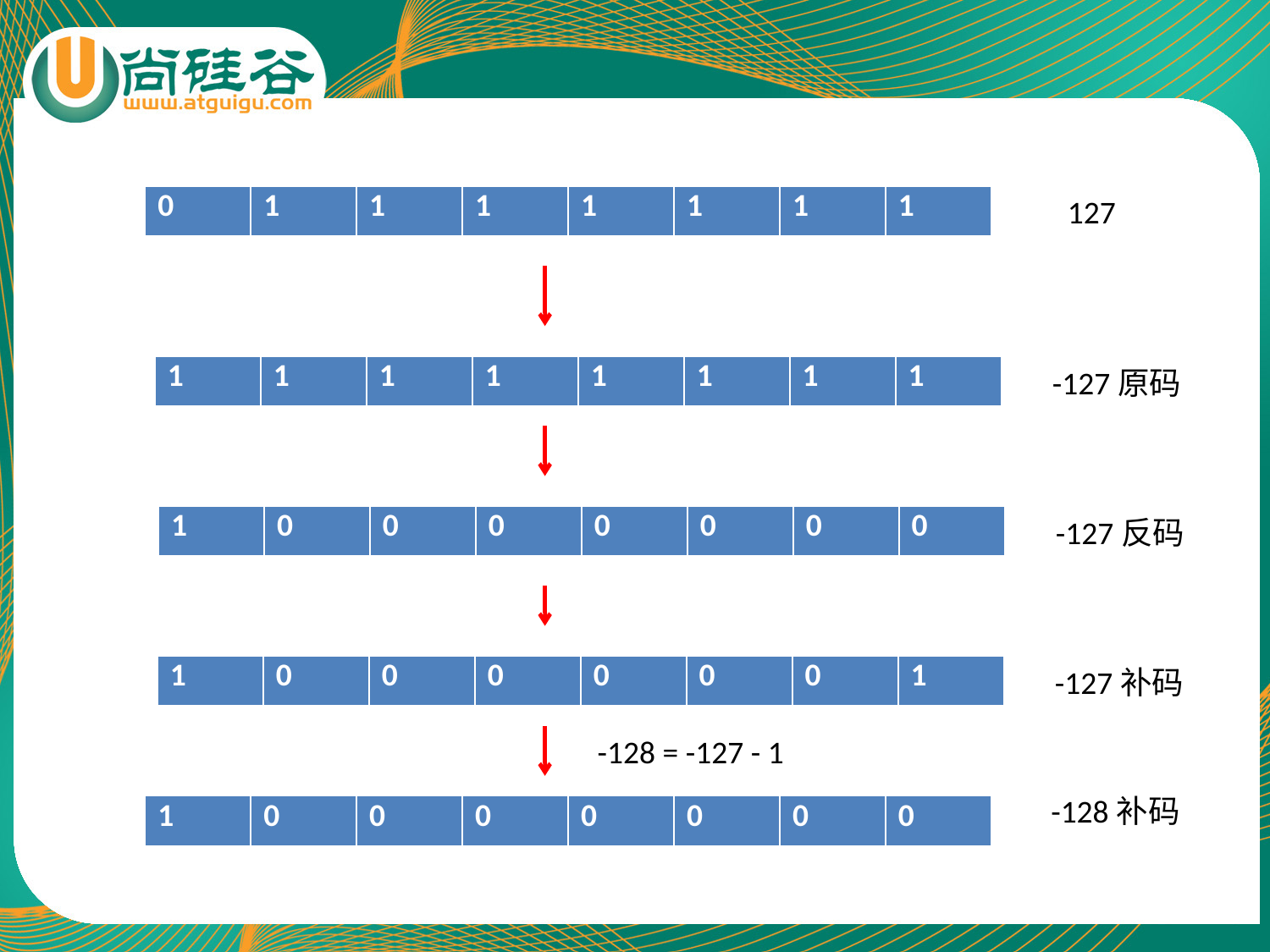

| 0 | 1 | 1 | 1 | 1 | 1 | 1 | 1 |
| --- | --- | --- | --- | --- | --- | --- | --- |
127
| 1 | 1 | 1 | 1 | 1 | 1 | 1 | 1 |
| --- | --- | --- | --- | --- | --- | --- | --- |
-127原码
| 1 | 0 | 0 | 0 | 0 | 0 | 0 | 0 |
| --- | --- | --- | --- | --- | --- | --- | --- |
-127反码
| 1 | 0 | 0 | 0 | 0 | 0 | 0 | 1 |
| --- | --- | --- | --- | --- | --- | --- | --- |
-127补码
-128 = -127 - 1
-128补码
| 1 | 0 | 0 | 0 | 0 | 0 | 0 | 0 |
| --- | --- | --- | --- | --- | --- | --- | --- |